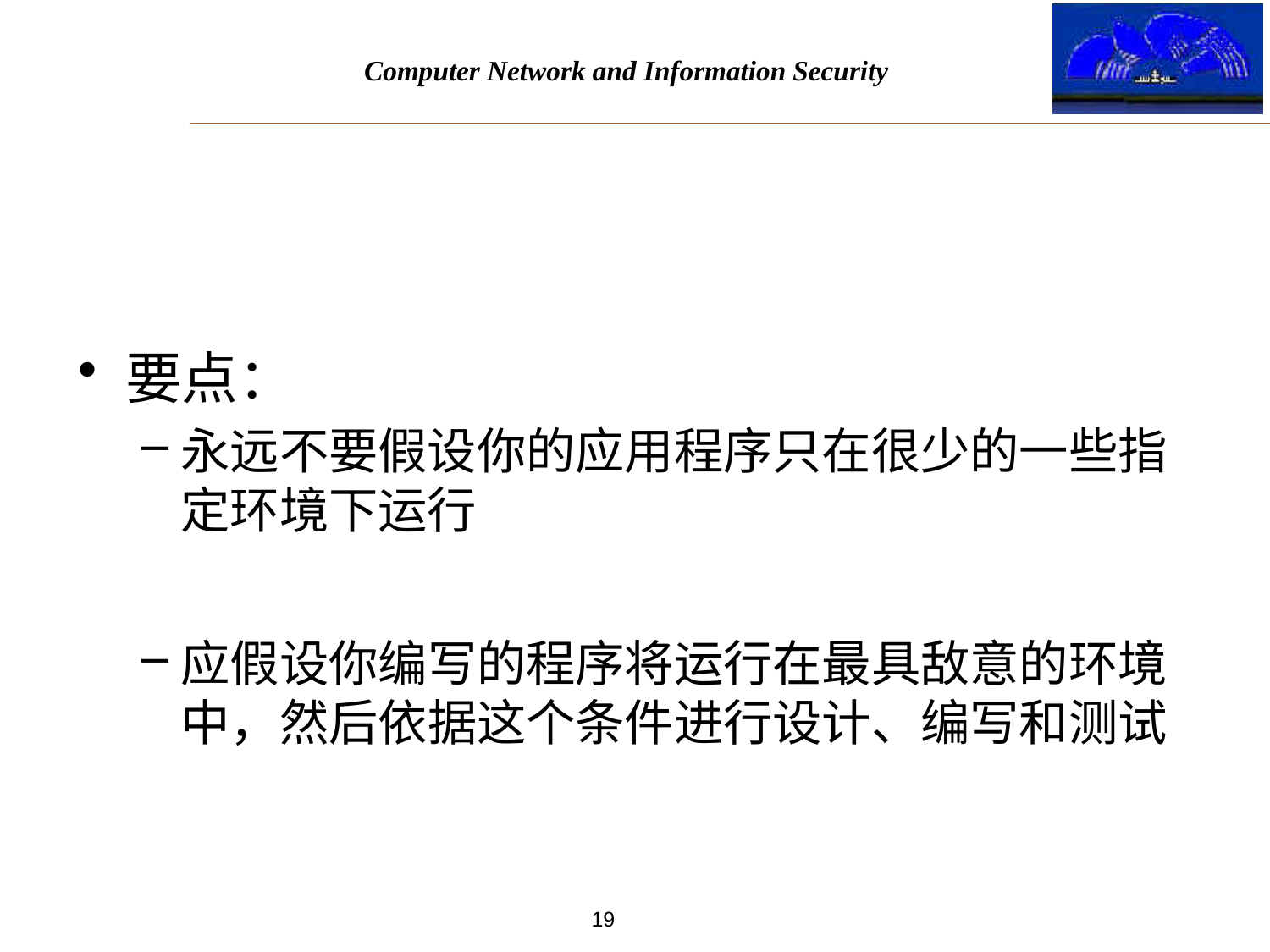

要点：
永远不要假设你的应用程序只在很少的一些指定环境下运行

应假设你编写的程序将运行在最具敌意的环境中，然后依据这个条件进行设计、编写和测试
19